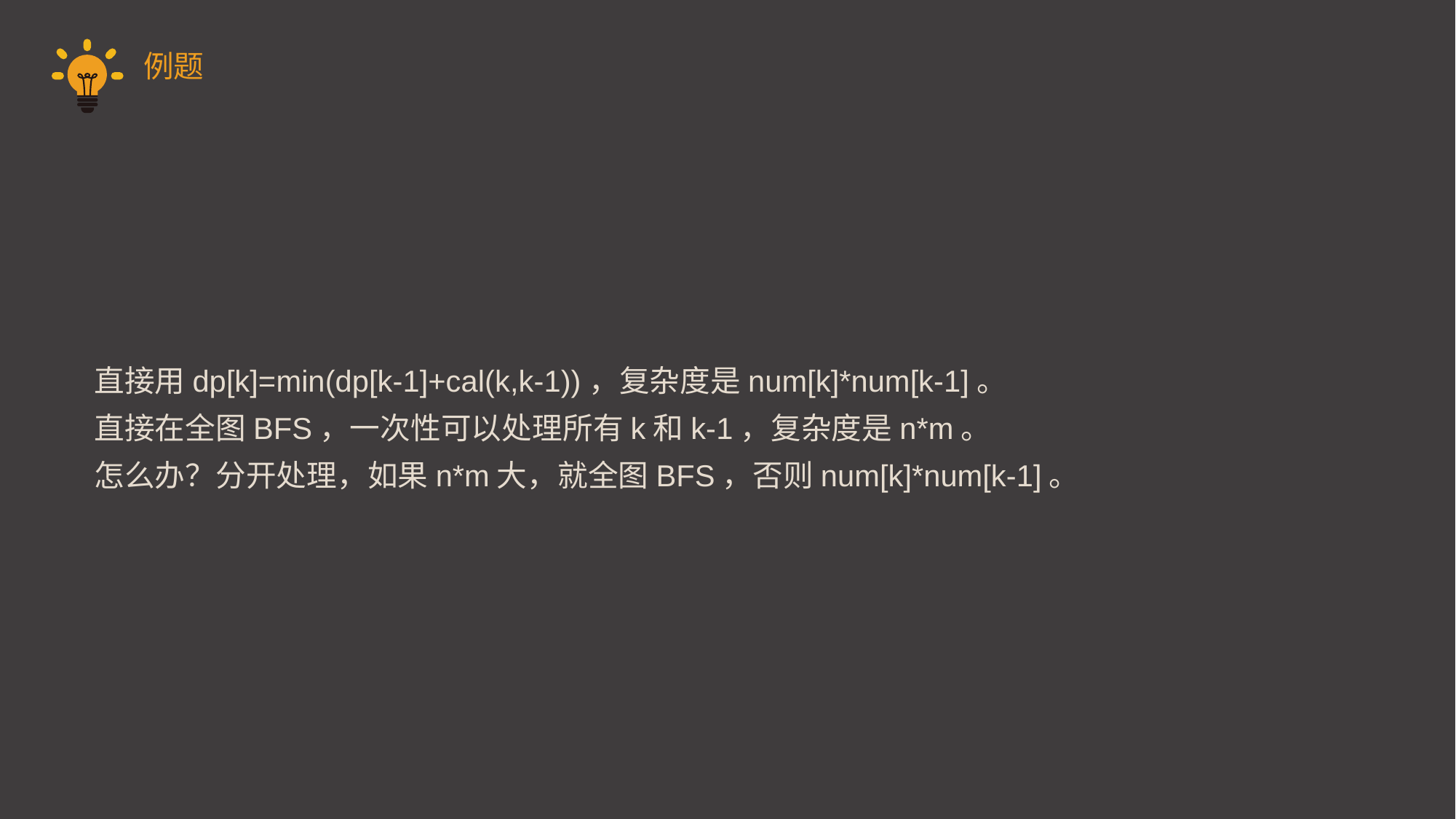

例题
直接用dp[k]=min(dp[k-1]+cal(k,k-1))，复杂度是num[k]*num[k-1]。
直接在全图BFS，一次性可以处理所有k和k-1，复杂度是n*m。
怎么办？分开处理，如果n*m大，就全图BFS，否则num[k]*num[k-1]。